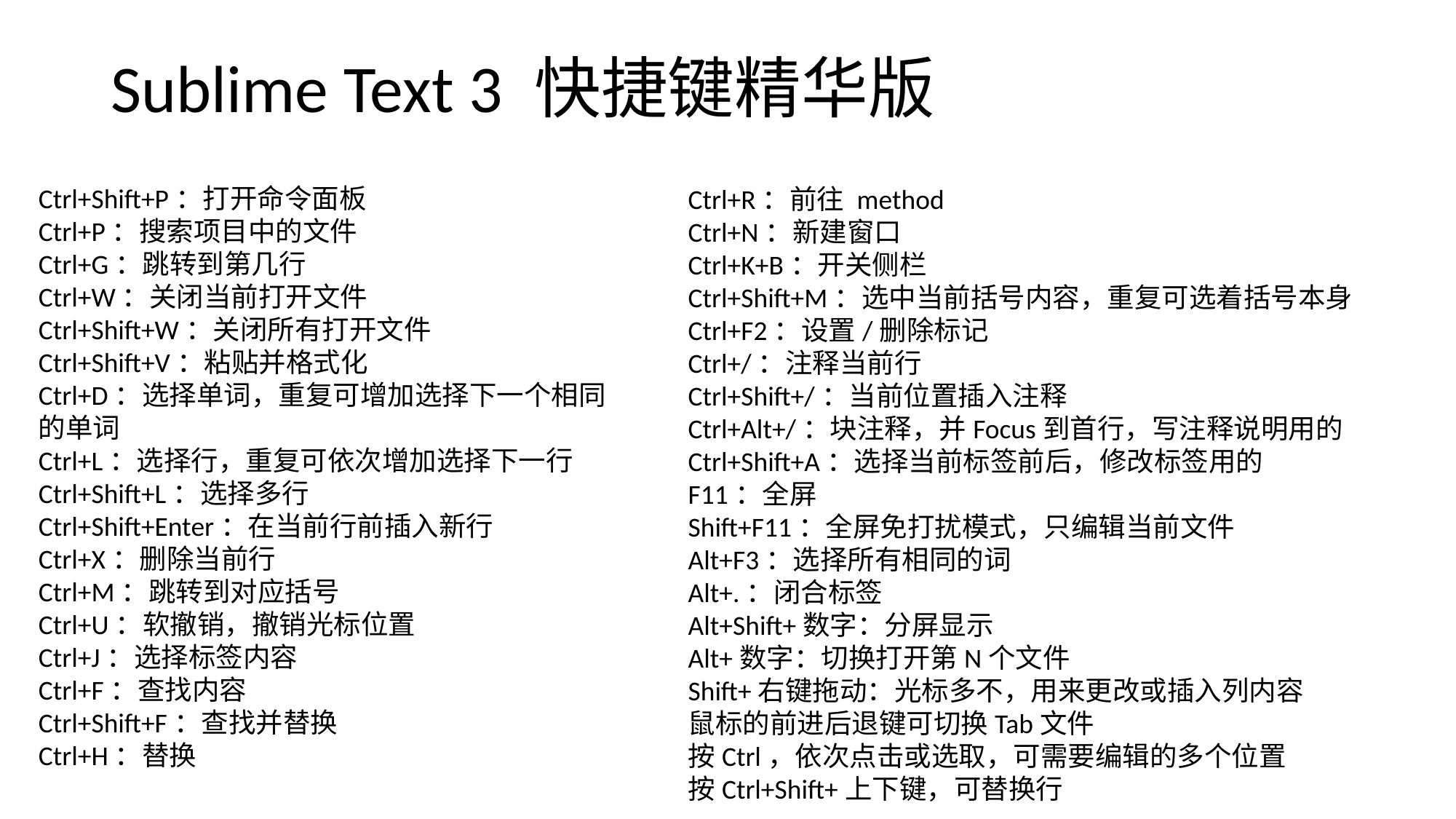

# Sublime Text 3 快捷键精华版
Ctrl+Shift+P：打开命令面板
Ctrl+P：搜索项目中的文件
Ctrl+G：跳转到第几行
Ctrl+W：关闭当前打开文件
Ctrl+Shift+W：关闭所有打开文件
Ctrl+Shift+V：粘贴并格式化
Ctrl+D：选择单词，重复可增加选择下一个相同的单词
Ctrl+L：选择行，重复可依次增加选择下一行
Ctrl+Shift+L：选择多行
Ctrl+Shift+Enter：在当前行前插入新行
Ctrl+X：删除当前行
Ctrl+M：跳转到对应括号
Ctrl+U：软撤销，撤销光标位置
Ctrl+J：选择标签内容
Ctrl+F：查找内容
Ctrl+Shift+F：查找并替换
Ctrl+H：替换

Ctrl+R：前往 method
Ctrl+N：新建窗口
Ctrl+K+B：开关侧栏
Ctrl+Shift+M：选中当前括号内容，重复可选着括号本身
Ctrl+F2：设置/删除标记
Ctrl+/：注释当前行
Ctrl+Shift+/：当前位置插入注释
Ctrl+Alt+/：块注释，并Focus到首行，写注释说明用的
Ctrl+Shift+A：选择当前标签前后，修改标签用的
F11：全屏
Shift+F11：全屏免打扰模式，只编辑当前文件
Alt+F3：选择所有相同的词
Alt+.：闭合标签
Alt+Shift+数字：分屏显示
Alt+数字：切换打开第N个文件
Shift+右键拖动：光标多不，用来更改或插入列内容
鼠标的前进后退键可切换Tab文件
按Ctrl，依次点击或选取，可需要编辑的多个位置
按Ctrl+Shift+上下键，可替换行